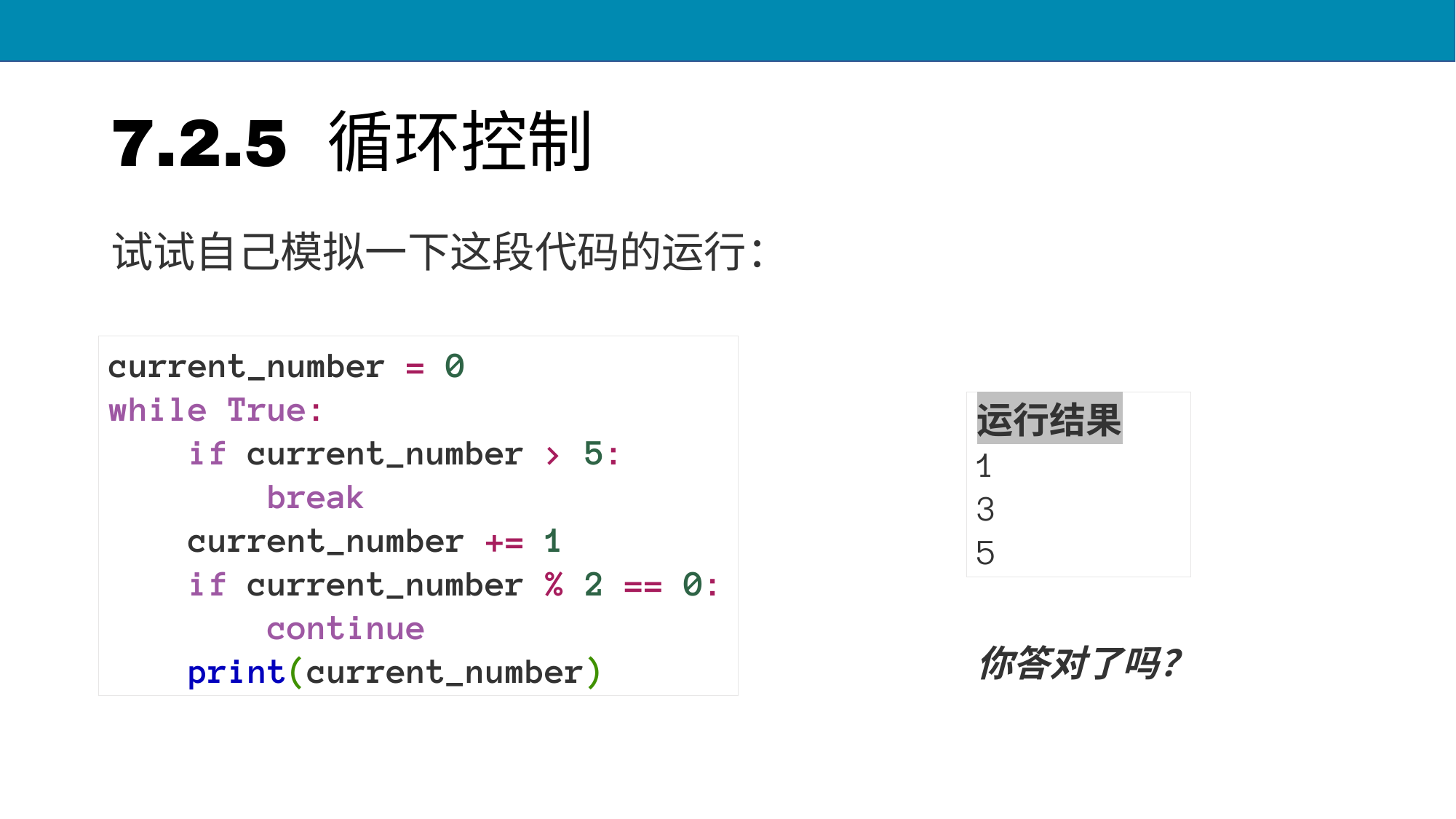

# 7.2.5 循环控制
试试自己模拟一下这段代码的运行：
current_number = 0
while True:
    if current_number > 5:
        break
    current_number += 1
    if current_number % 2 == 0:
        continue
    print(current_number)
运行结果
1
3
5
你答对了吗？